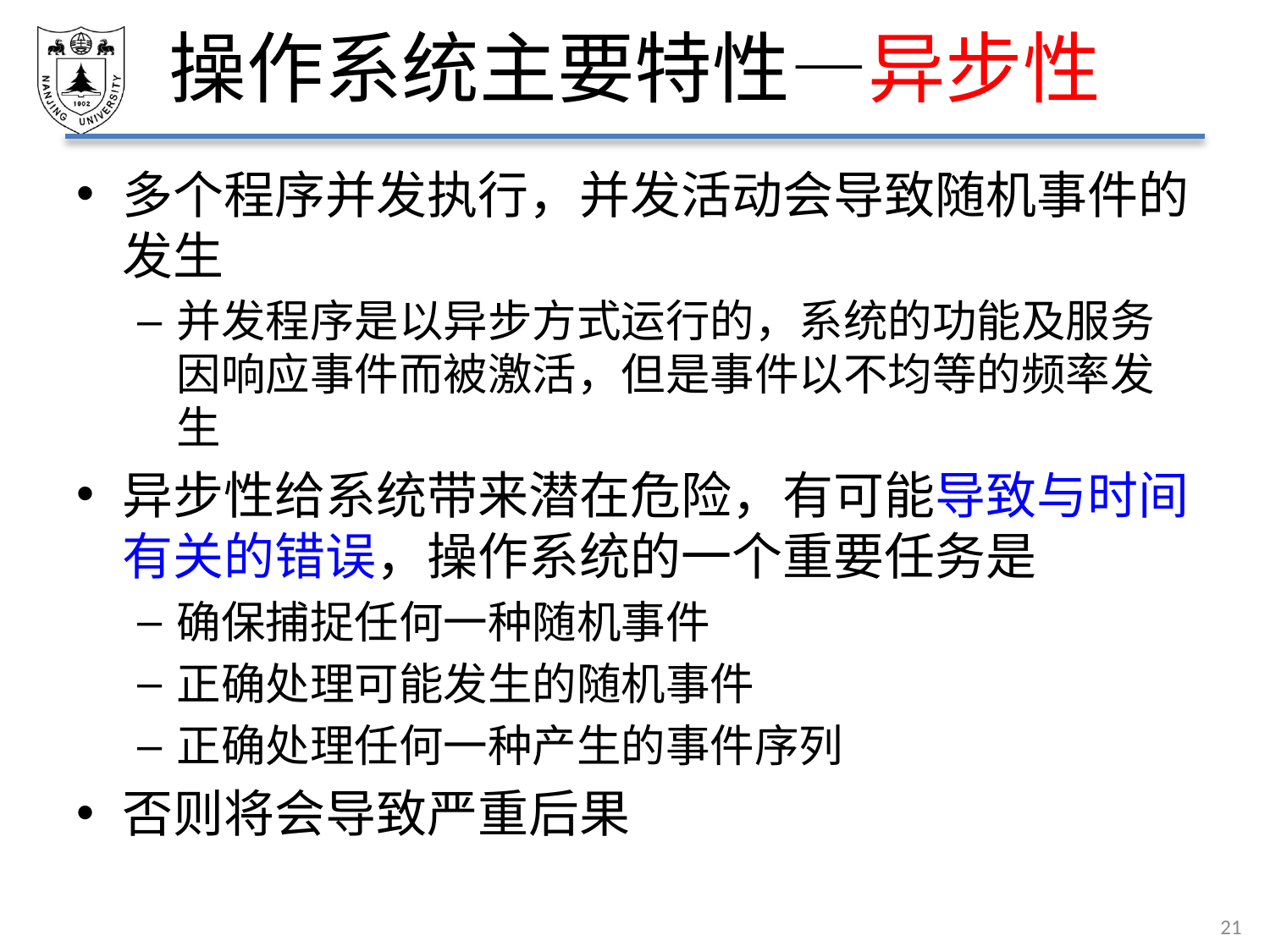

# 操作系统主要特性—异步性
多个程序并发执行，并发活动会导致随机事件的发生
并发程序是以异步方式运行的，系统的功能及服务因响应事件而被激活，但是事件以不均等的频率发生
异步性给系统带来潜在危险，有可能导致与时间有关的错误，操作系统的一个重要任务是
确保捕捉任何一种随机事件
正确处理可能发生的随机事件
正确处理任何一种产生的事件序列
否则将会导致严重后果

21